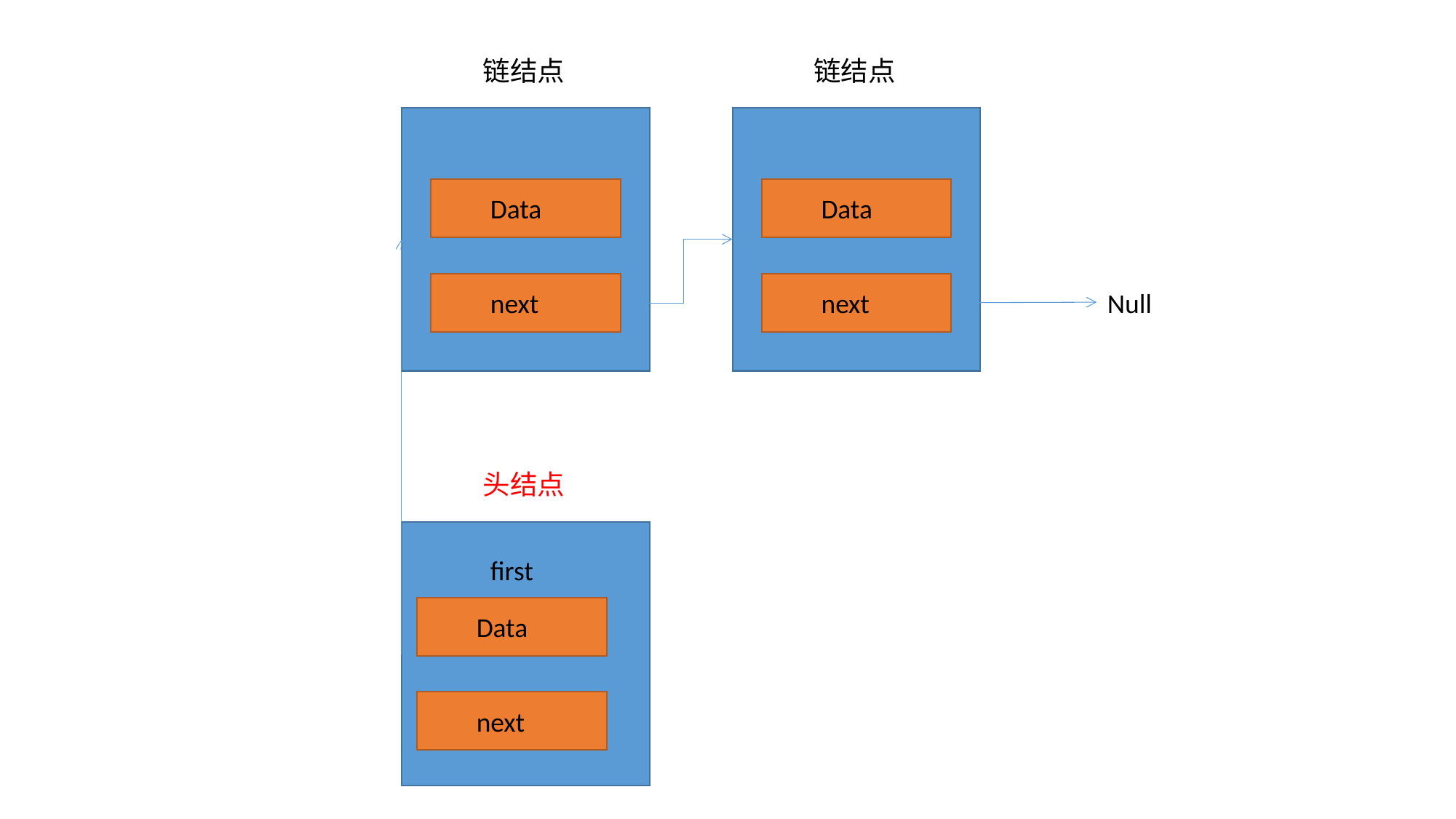

链结点
链结点

Data
Data

next
next
Null
头结点

first

Data

next